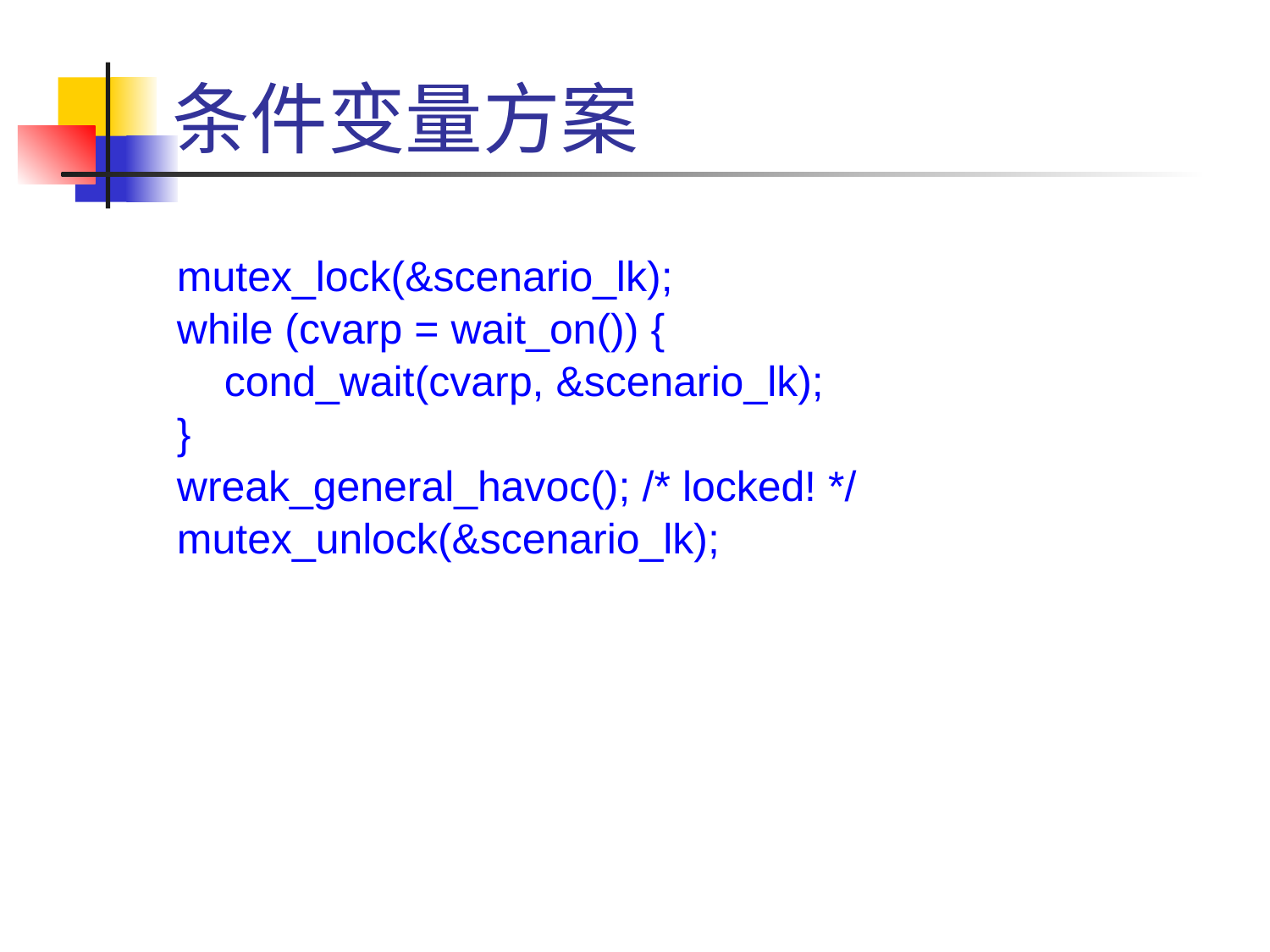

# 条件变量方案

mutex_lock(&scenario_lk);
while (cvarp = wait_on()) {
    cond_wait(cvarp, &scenario_lk);
}
wreak_general_havoc(); /* locked! */
mutex_unlock(&scenario_lk);